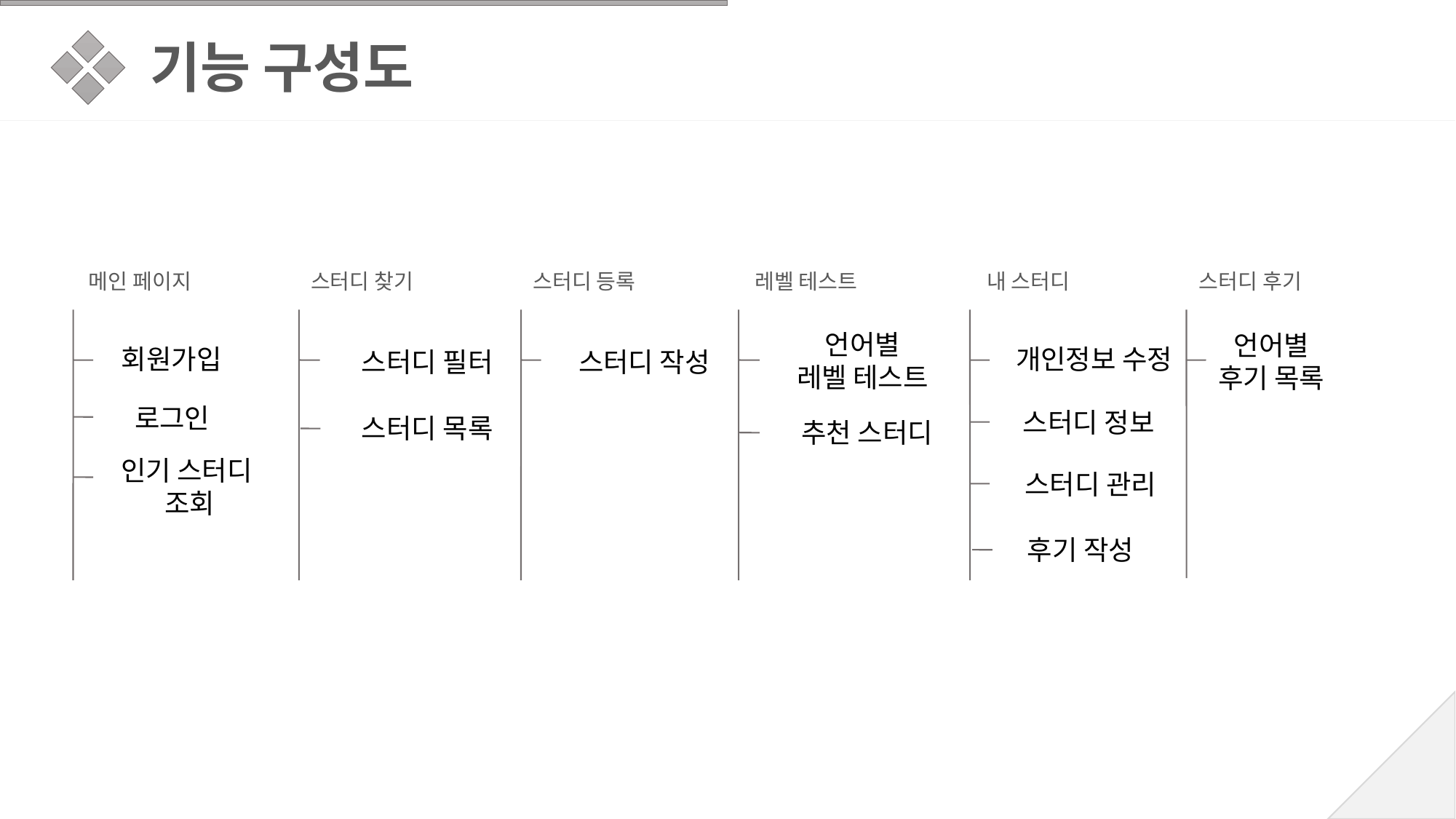

기능 구성도

메인 페이지
스터디 찾기
스터디 등록
레벨 테스트
내 스터디
스터디 후기

언어별
레벨 테스트

언어별
후기 목록

스터디 필터

스터디 작성

회원가입
개인정보 수정

로그인
인기 스터디
조회

스터디 목록

스터디 관리

후기 작성
스터디 정보
추천 스터디